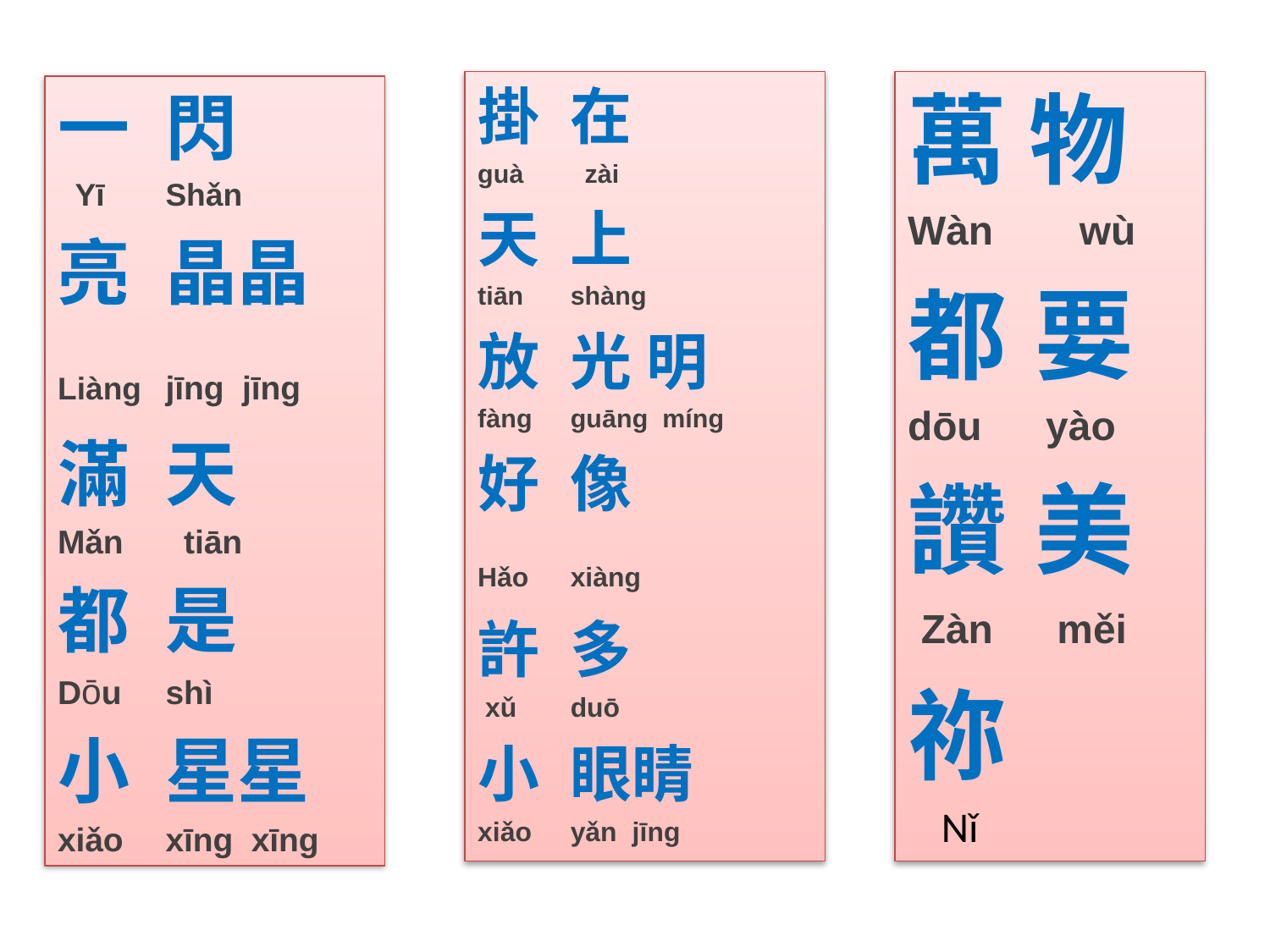

掛	在
guà   	  zài
天	上
tiān  	shàng
放	光 明
fàng 	guāng  míng
好	像
Hǎo  	xiàng
許	多
 xǔ  	duō
小	眼睛
xiǎo 	yǎn  jīng

萬 物
Wàn	    wù
都	要
dōu 	 yào
讚	美
 Zàn	  měi
祢
   Nǐ
一	閃
  Yī	Shǎn
亮	晶晶
Liàng	jīng  jīng
滿	天
Mǎn	  tiān
都	是
Dōu	shì
小	星星
xiǎo 	xīng  xīng